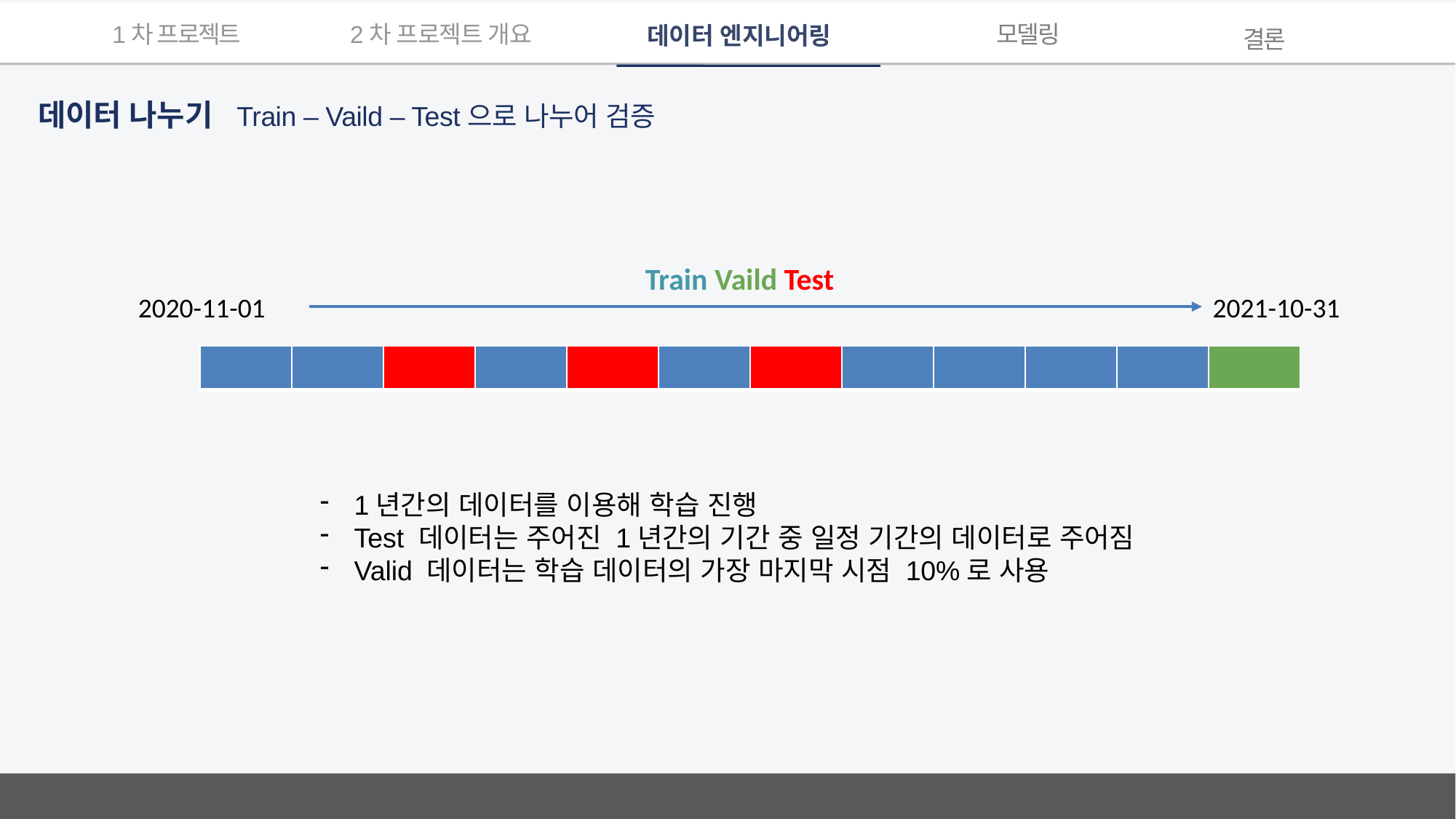

모델링
2차 프로젝트 개요
1차 프로젝트
데이터 엔지니어링
결론

데이터 나누기  Train – Vaild – Test으로 나누어 검증
Train Vaild Test
2020-11-01
2021-10-31
|  |  |  |  |  |  |  |  |  |  |  |  |
| --- | --- | --- | --- | --- | --- | --- | --- | --- | --- | --- | --- |
1년간의 데이터를 이용해 학습 진행
Test 데이터는 주어진 1년간의 기간 중 일정 기간의 데이터로 주어짐
Valid 데이터는 학습 데이터의 가장 마지막 시점 10%로 사용